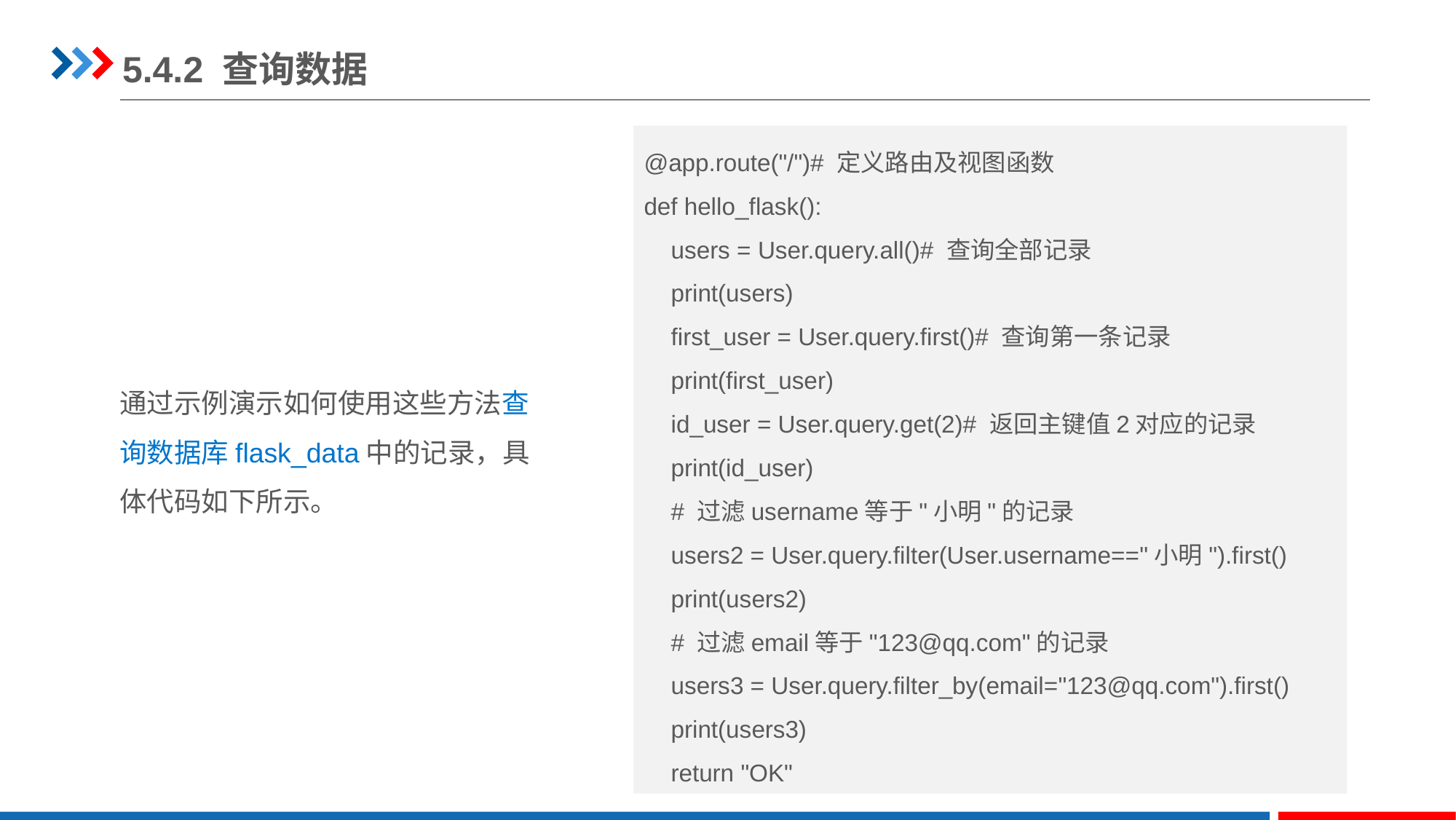

5.4.2 查询数据
@app.route("/")# 定义路由及视图函数
def hello_flask():
    users = User.query.all()# 查询全部记录
    print(users)
    first_user = User.query.first()# 查询第一条记录
    print(first_user)
    id_user = User.query.get(2)# 返回主键值2对应的记录
    print(id_user)
    # 过滤username等于"小明"的记录
    users2 = User.query.filter(User.username=="小明").first()
    print(users2)
    # 过滤email等于"123@qq.com"的记录
    users3 = User.query.filter_by(email="123@qq.com").first()
    print(users3)
    return "OK"
通过示例演示如何使用这些方法查询数据库flask_data中的记录，具体代码如下所示。